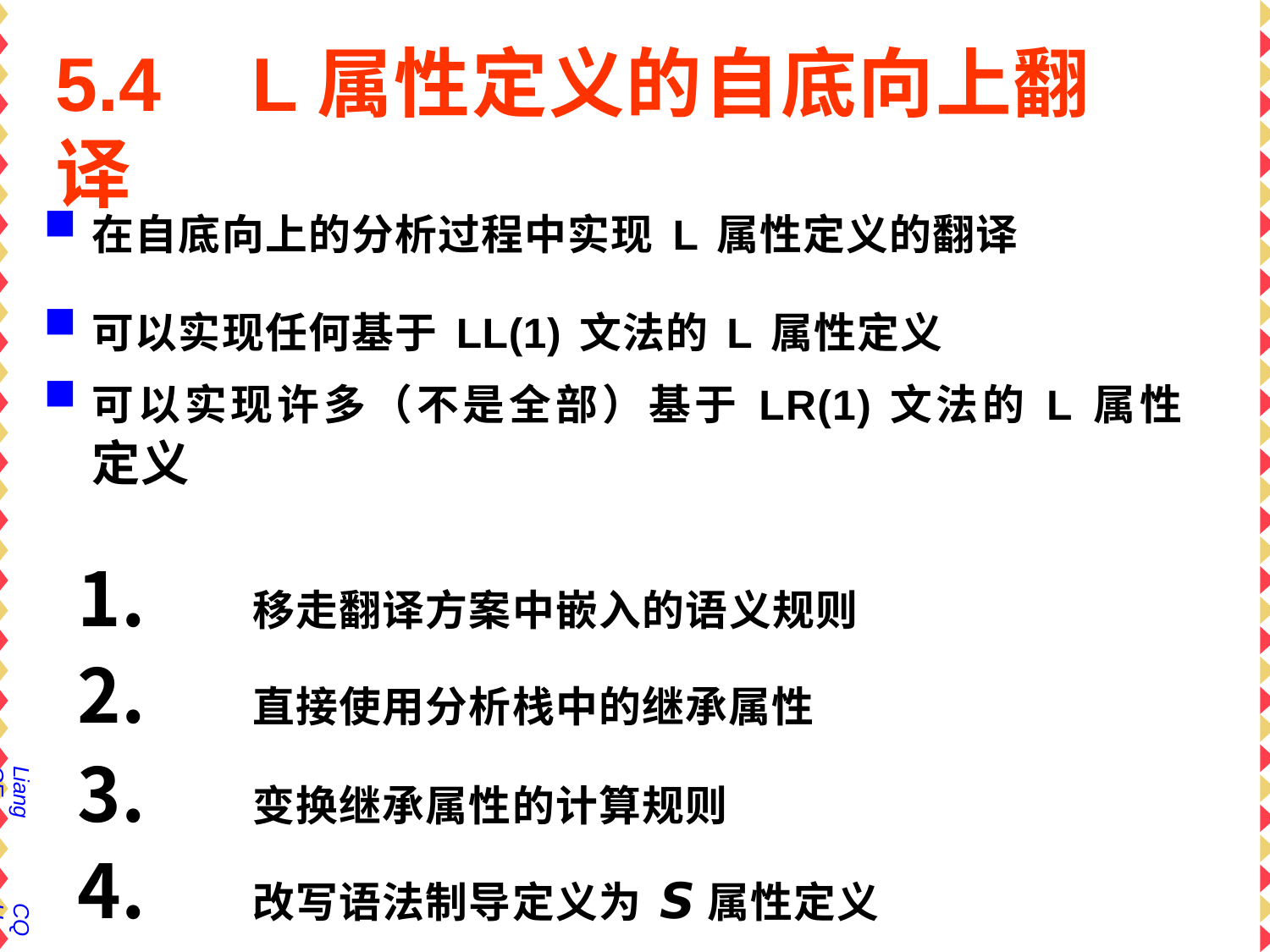

# 5.4	L属性定义的自底向上翻译
在自底向上的分析过程中实现L属性定义的翻译
可以实现任何基于LL(1)文法的L属性定义
可以实现许多（不是全部）基于LR(1)文法的L属性 定义

移走翻译方案中嵌入的语义规则
直接使用分析栈中的继承属性
变换继承属性的计算规则
改写语法制导定义为S属性定义
Liang GE
CQU
69